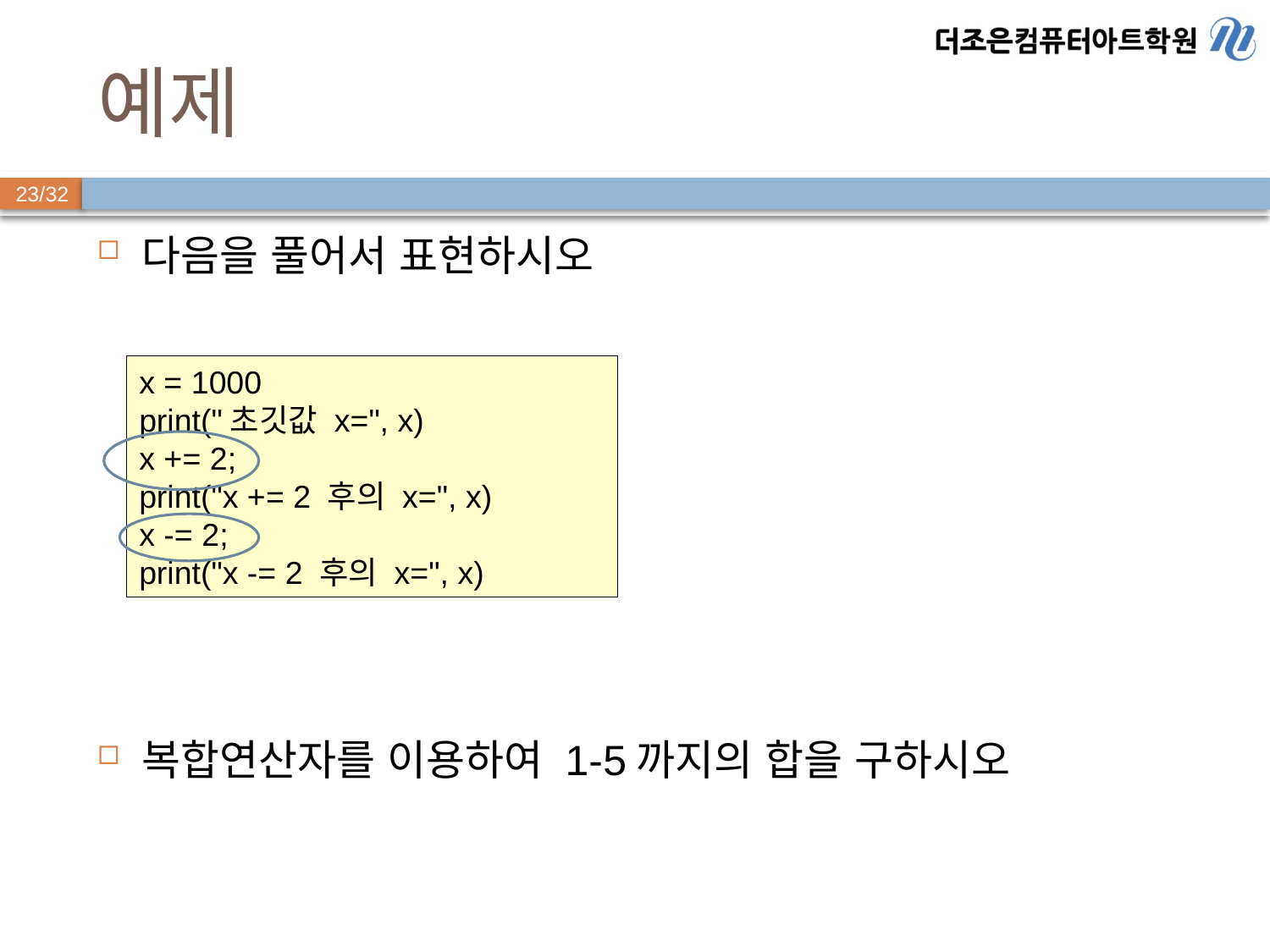

# 예제
다음을 풀어서 표현하시오

복합연산자를 이용하여 1-5까지의 합을 구하시오

x = 1000
print("초깃값 x=", x)
x += 2;
print("x += 2 후의 x=", x)
x -= 2;
print("x -= 2 후의 x=", x)